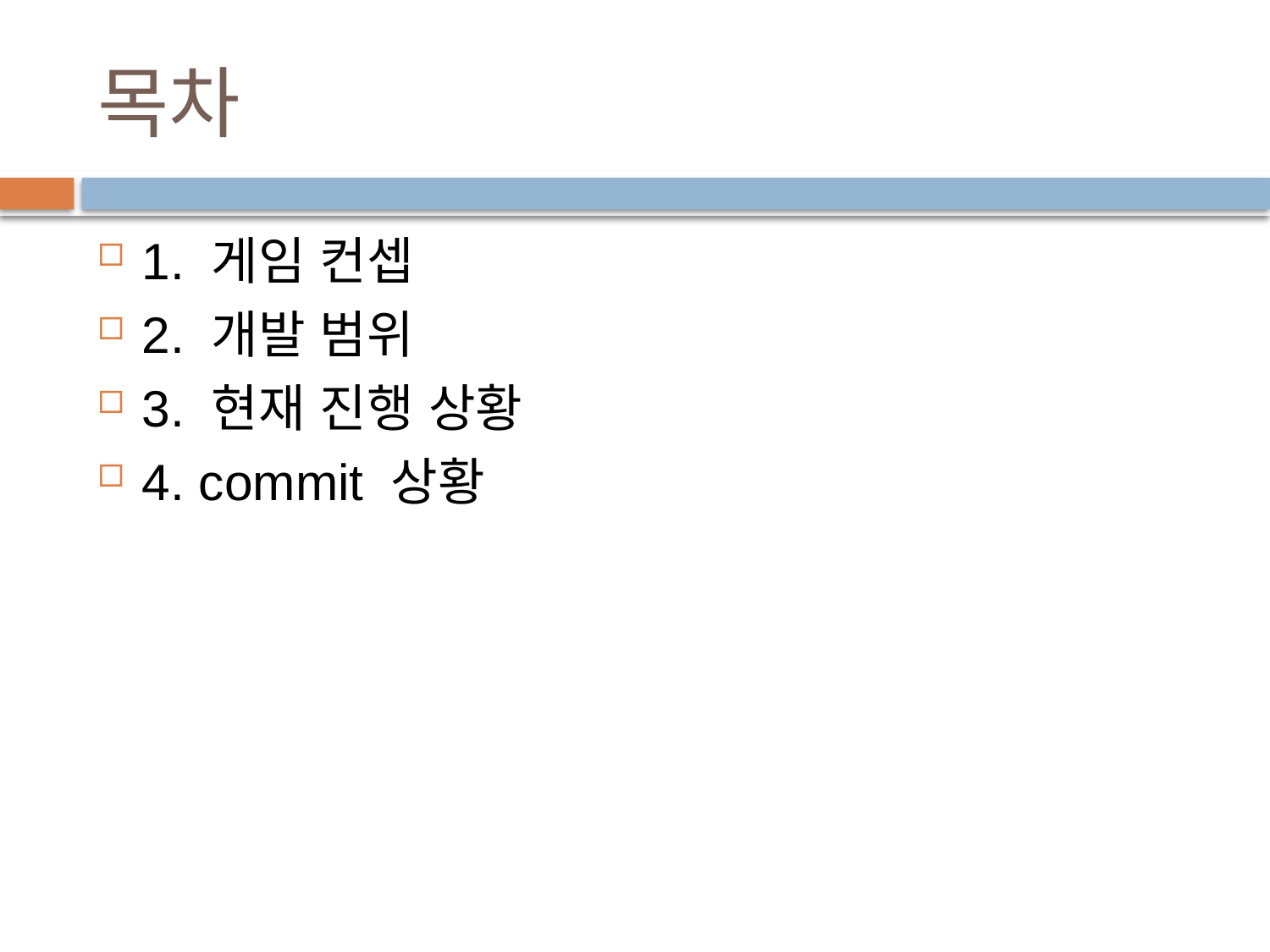

# 목차
1. 게임 컨셉
2. 개발 범위
3. 현재 진행 상황
4. commit 상황